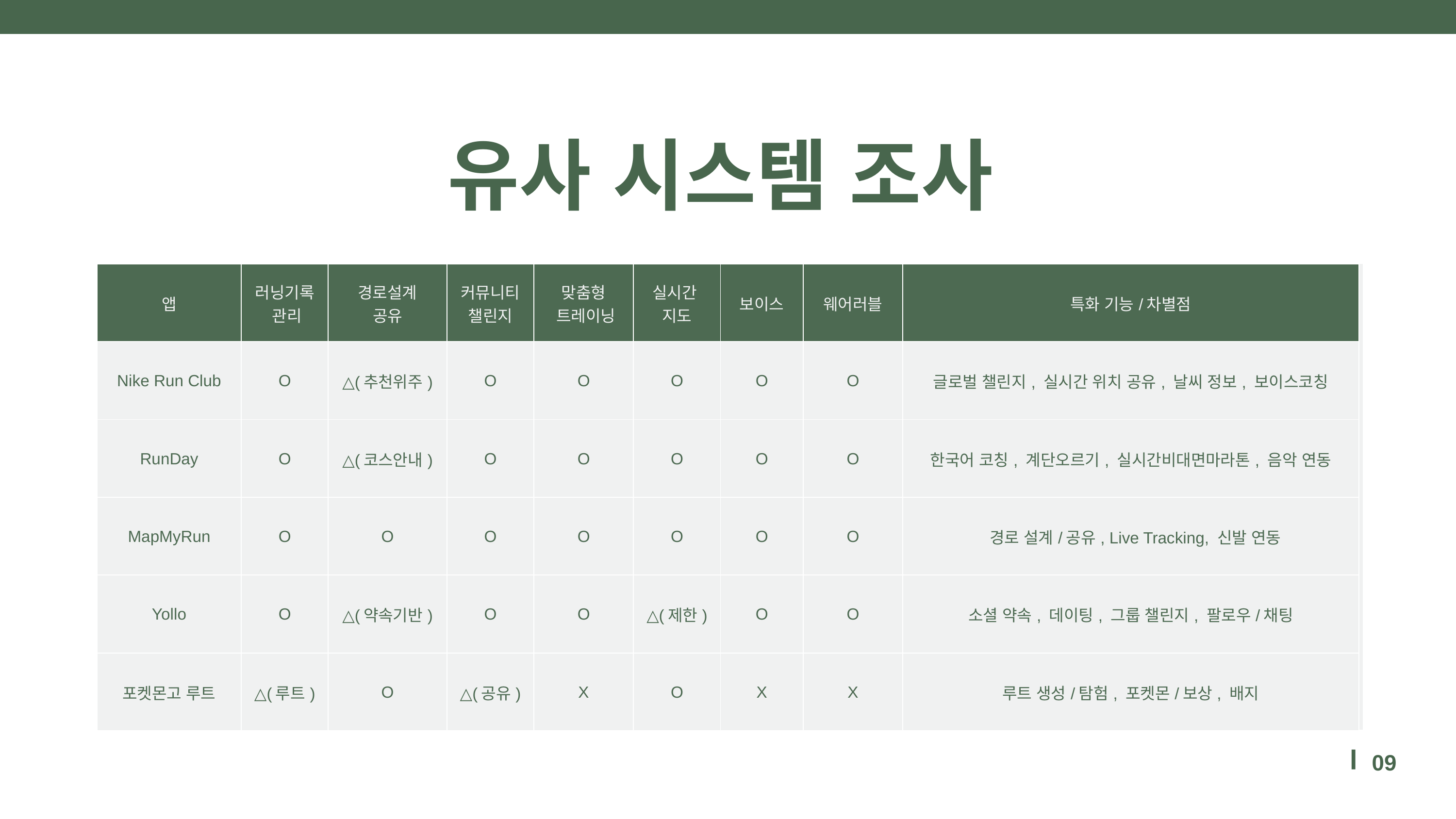

유사 시스템 조사

| 앱 | 러닝기록 관리 | 경로설계 공유 | 커뮤니티 챌린지 | 맞춤형 트레이닝 | 실시간 지도 | 보이스 | 웨어러블 | 특화 기능/차별점 |
| --- | --- | --- | --- | --- | --- | --- | --- | --- |
| Nike Run Club | O | △(추천위주) | O | O | O | O | O | 글로벌 챌린지, 실시간 위치 공유, 날씨 정보, 보이스코칭 |
| RunDay | O | △(코스안내) | O | O | O | O | O | 한국어 코칭, 계단오르기, 실시간비대면마라톤, 음악 연동 |
| MapMyRun | O | O | O | O | O | O | O | 경로 설계/공유, Live Tracking, 신발 연동 |
| Yollo | O | △(약속기반) | O | O | △(제한) | O | O | 소셜 약속, 데이팅, 그룹 챌린지, 팔로우/채팅 |
| 포켓몬고 루트 | △(루트) | O | △(공유) | X | O | X | X | 루트 생성/탐험, 포켓몬/보상, 배지 |

09